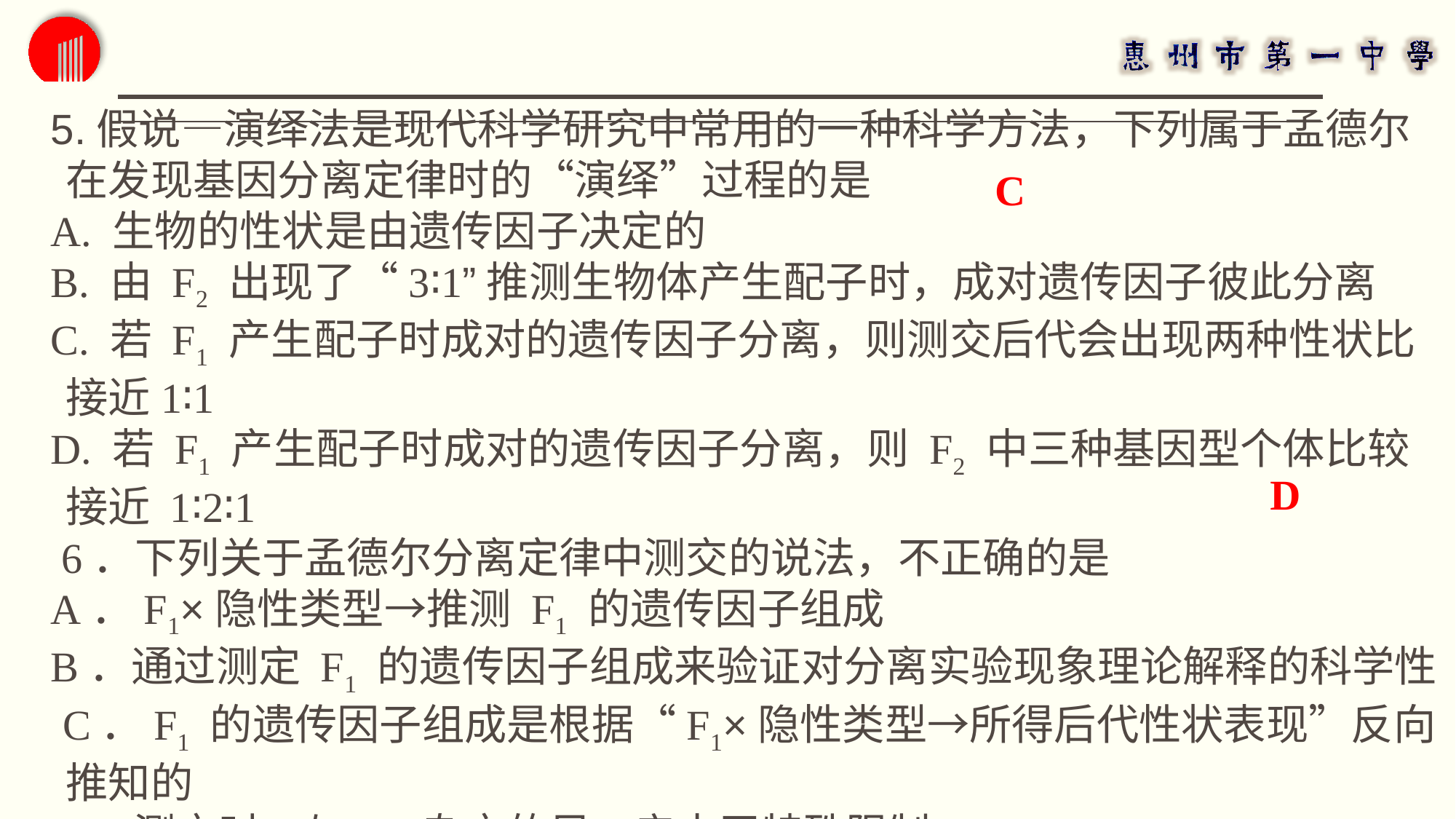

5.假说—演绎法是现代科学研究中常用的一种科学方法，下列属于孟德尔在发现基因分离定律时的“演绎”过程的是
A. 生物的性状是由遗传因子决定的
B. 由 F2 出现了“3∶1”推测生物体产生配子时，成对遗传因子彼此分离
C. 若 F1 产生配子时成对的遗传因子分离，则测交后代会出现两种性状比接近1∶1
D. 若 F1 产生配子时成对的遗传因子分离，则 F2 中三种基因型个体比较接近 1∶2∶1
 6．下列关于孟德尔分离定律中测交的说法，不正确的是
A．F1×隐性类型→推测 F1 的遗传因子组成
B．通过测定 F1 的遗传因子组成来验证对分离实验现象理论解释的科学性
 C．F1 的遗传因子组成是根据“F1×隐性类型→所得后代性状表现”反向推知的
D．测交时，与 F1 杂交的另一亲本无特殊限制
C
D